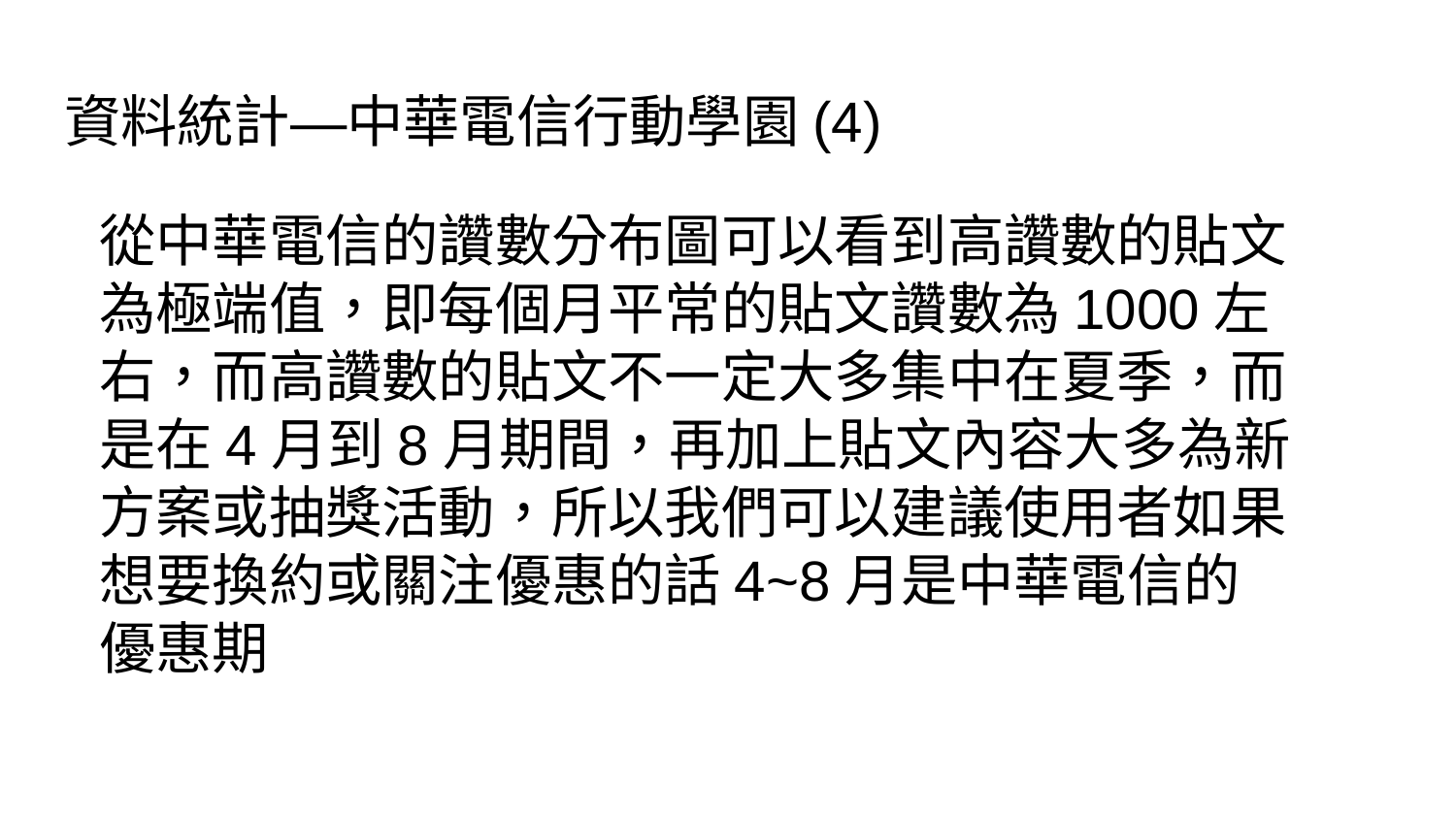

# 資料統計—中華電信行動學園(4)

從中華電信的讚數分布圖可以看到高讚數的貼文為極端值，即每個月平常的貼文讚數為1000左右，而高讚數的貼文不一定大多集中在夏季，而是在4月到8月期間，再加上貼文內容大多為新方案或抽獎活動，所以我們可以建議使用者如果想要換約或關注優惠的話4~8月是中華電信的優惠期